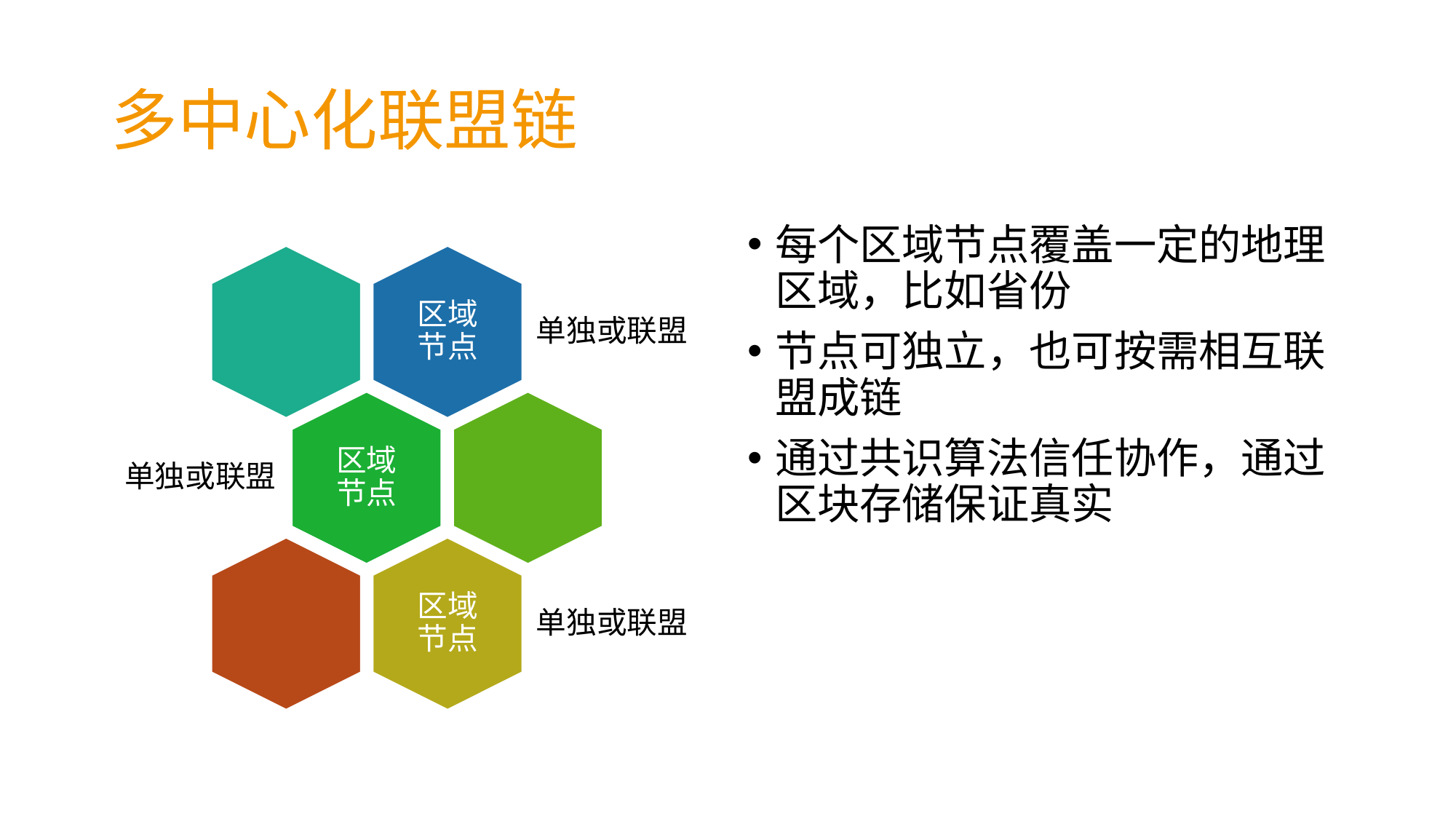

# 多中心化联盟链
区域节点
单独或联盟

区域节点
单独或联盟

区域节点
单独或联盟

每个区域节点覆盖一定的地理区域，比如省份
节点可独立，也可按需相互联盟成链
通过共识算法信任协作，通过区块存储保证真实